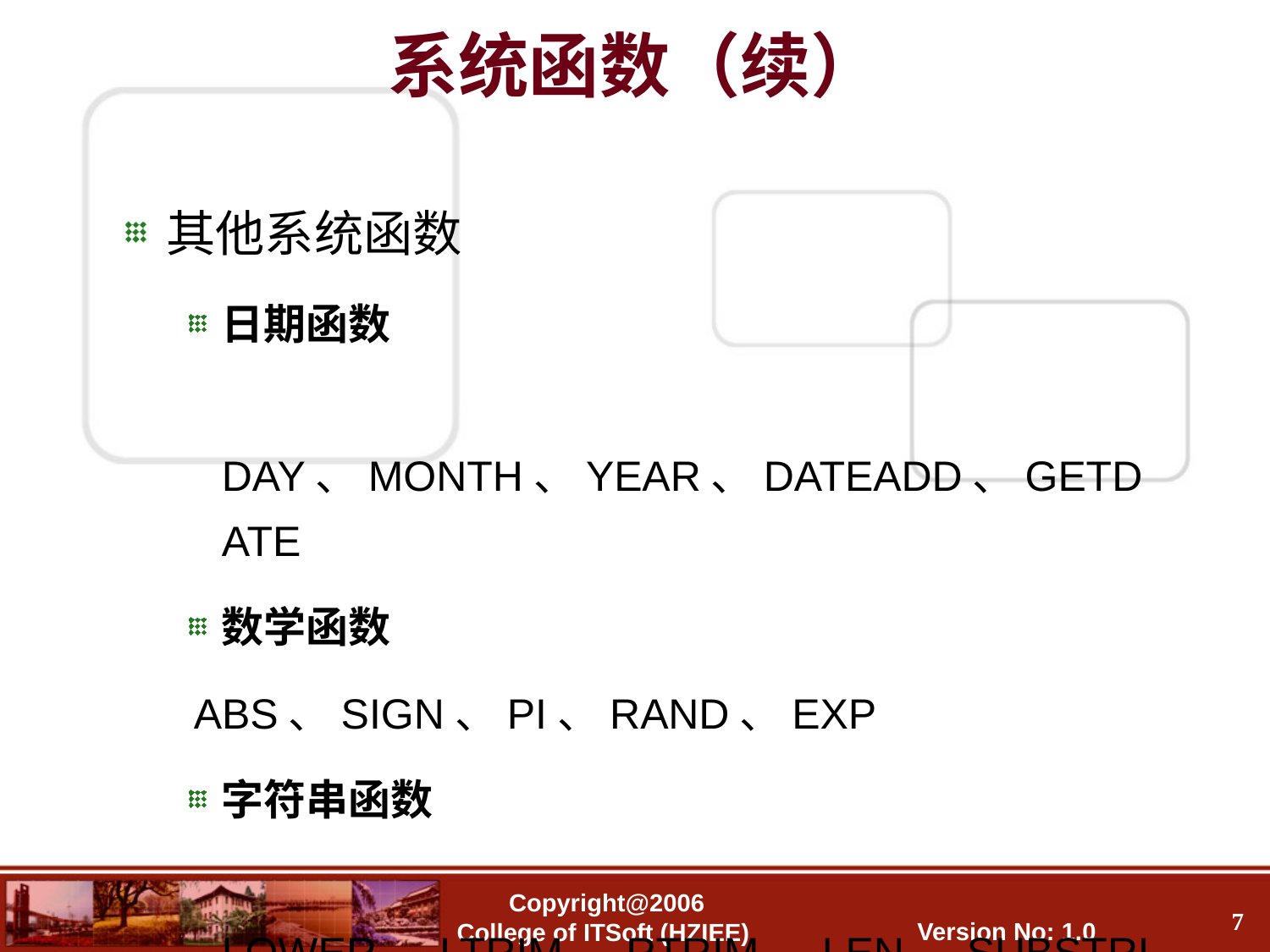

# 系统函数（续）
其他系统函数
日期函数
 DAY、MONTH、YEAR、DATEADD、GETDATE
数学函数
 ABS、SIGN、PI、RAND、EXP
字符串函数
  LOWER、LTRIM、RTRIM、LEN、SUBSTRING